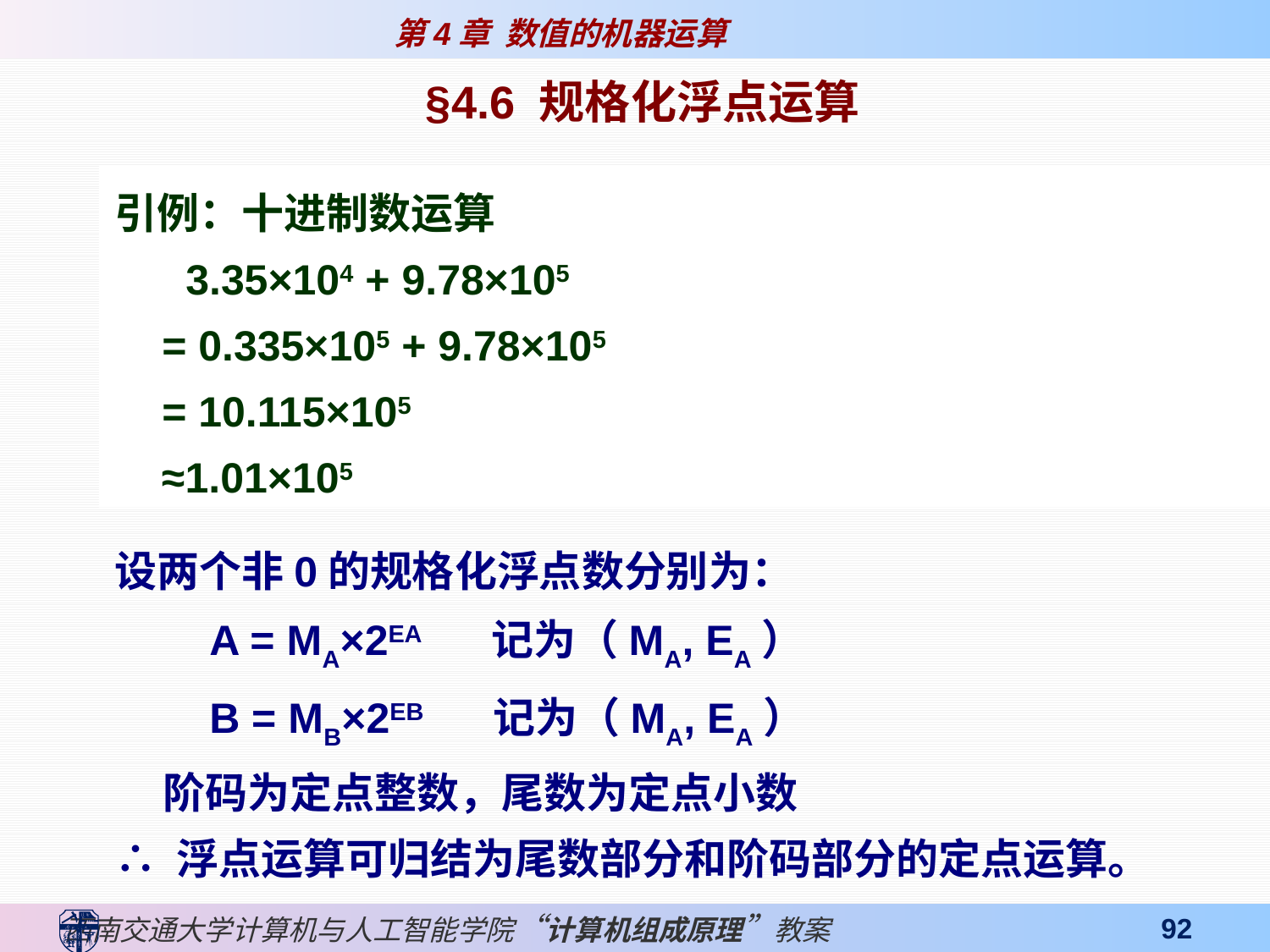

§4.6 规格化浮点运算
引例：十进制数运算
      3.35×104 + 9.78×105 = ？

引例：十进制数运算
      3.35×104 + 9.78×105
    = 0.335×105 + 9.78×105
    = 10.115×105
    ≈1.01×105
设两个非0的规格化浮点数分别为：
        A = MA×2EA     记为（MA, EA）
        B = MB×2EB     记为（MA, EA）
    阶码为定点整数，尾数为定点小数
∴ 浮点运算可归结为尾数部分和阶码部分的定点运算。